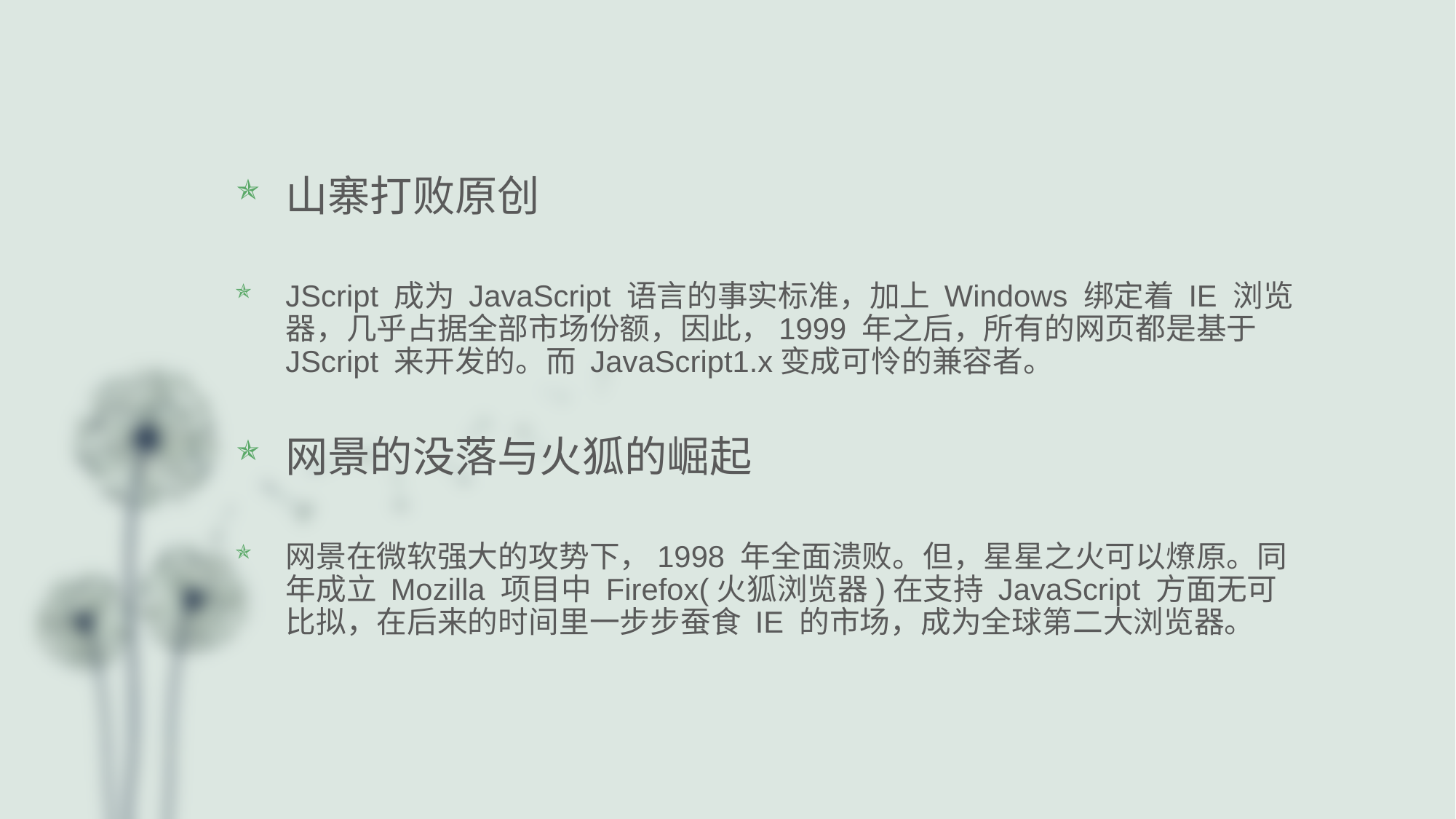

山寨打败原创

JScript 成为 JavaScript 语言的事实标准，加上 Windows 绑定着 IE 浏览器，几乎占据全部市场份额，因此，1999 年之后，所有的网页都是基于 JScript 来开发的。而 JavaScript1.x变成可怜的兼容者。

网景的没落与火狐的崛起

网景在微软强大的攻势下，1998 年全面溃败。但，星星之火可以燎原。同年成立 Mozilla 项目中 Firefox(火狐浏览器)在支持 JavaScript 方面无可比拟，在后来的时间里一步步蚕食 IE 的市场，成为全球第二大浏览器。